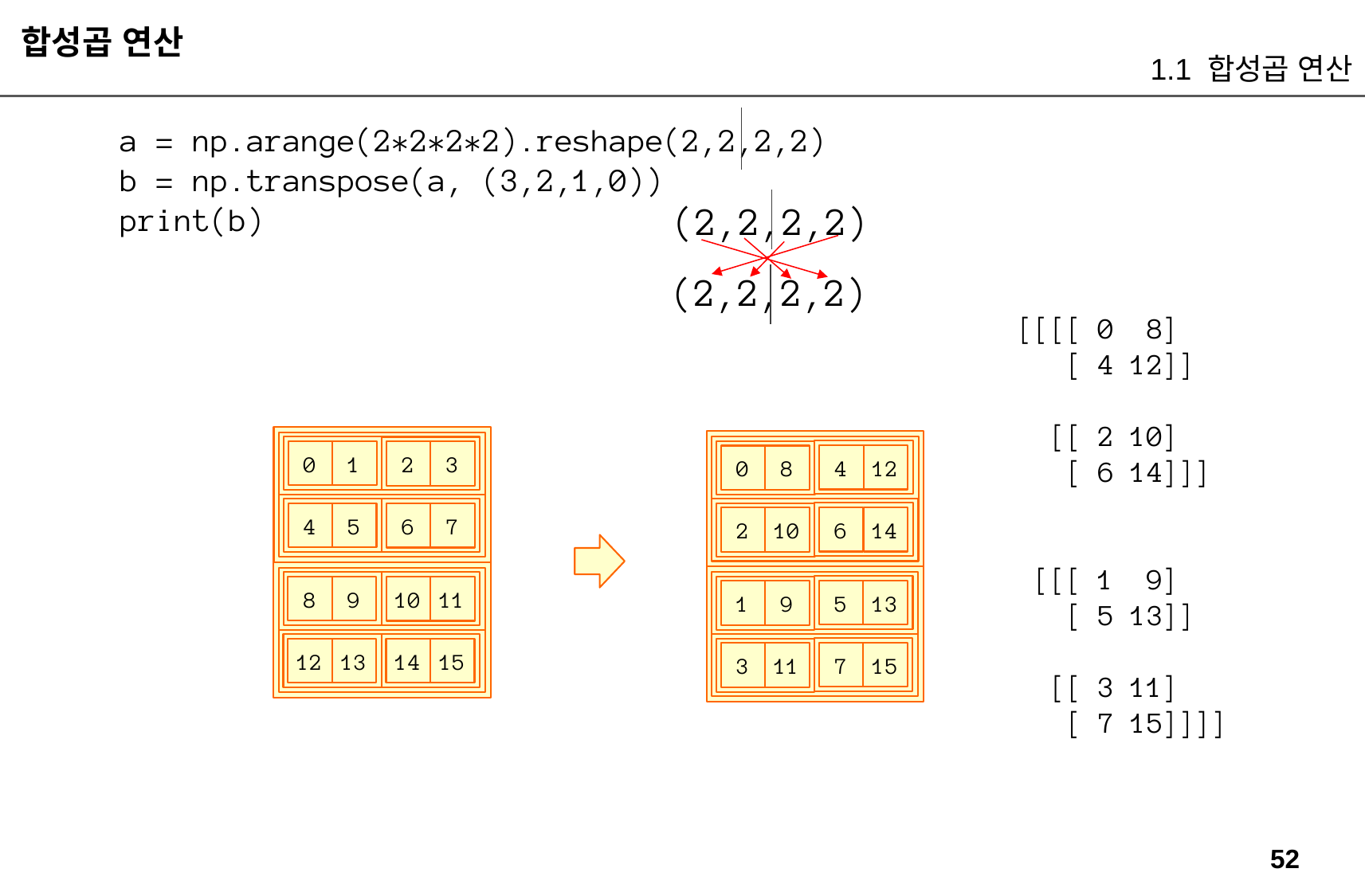

합성곱 연산
1.1 합성곱 연산
a = np.arange(2*2*2*2).reshape(2,2,2,2)
b = np.transpose(a, (3,2,1,0))
print(b)
(2,2,2,2)
(2,2,2,2)
[[[[ 0  8]
   [ 4 12]]

  [[ 2 10]
   [ 6 14]]]

 [[[ 1  9]
   [ 5 13]]

  [[ 3 11]
   [ 7 15]]]]

0
1
2
3
4
12
0
8

4
5
6
7
6
14
2
10

8
9
10
11
5
13
1
9

12
13
14
15
7
15
3
11